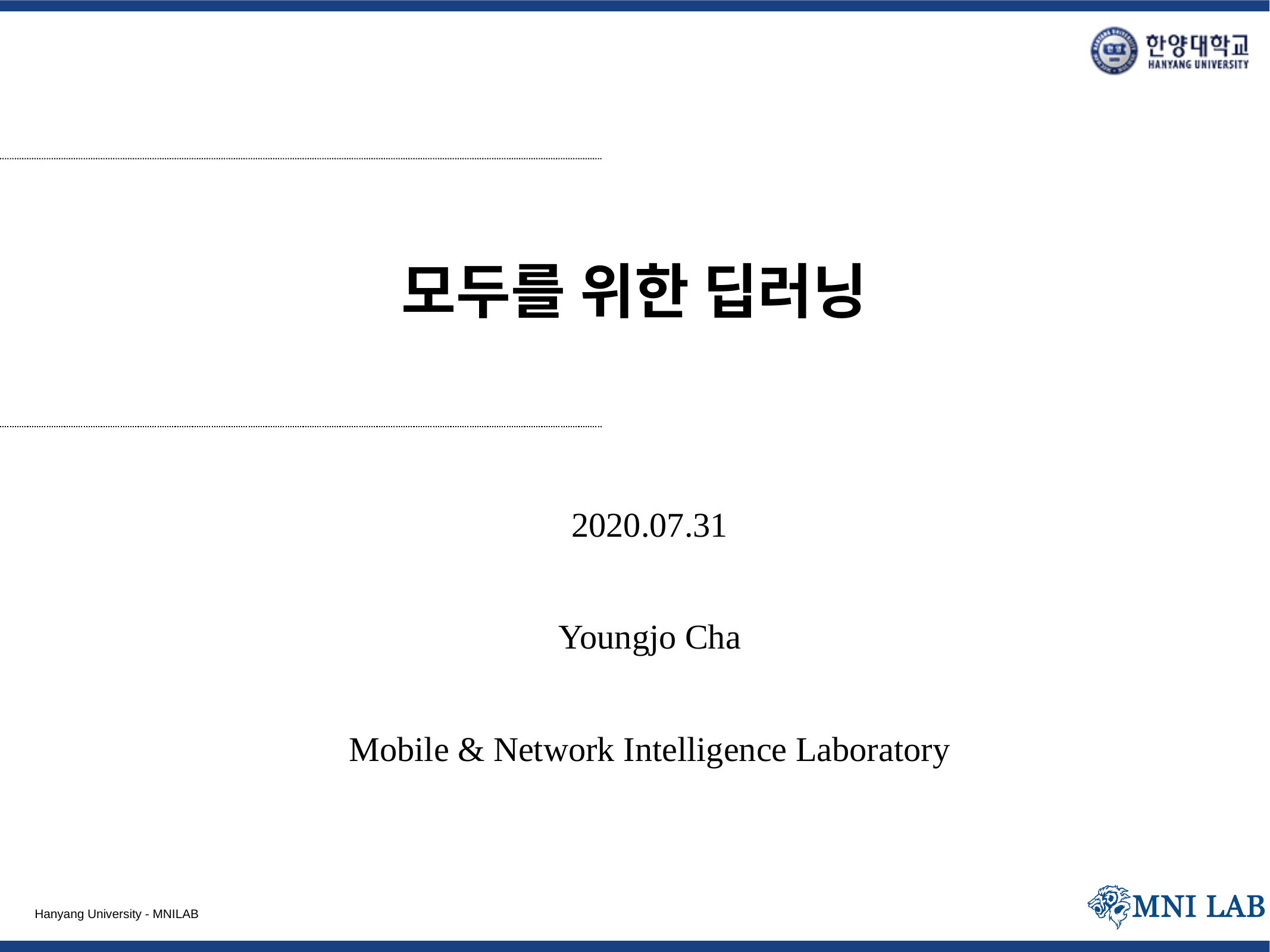

# 모두를 위한 딥러닝
2020.07.31

Youngjo Cha

Mobile & Network Intelligence Laboratory